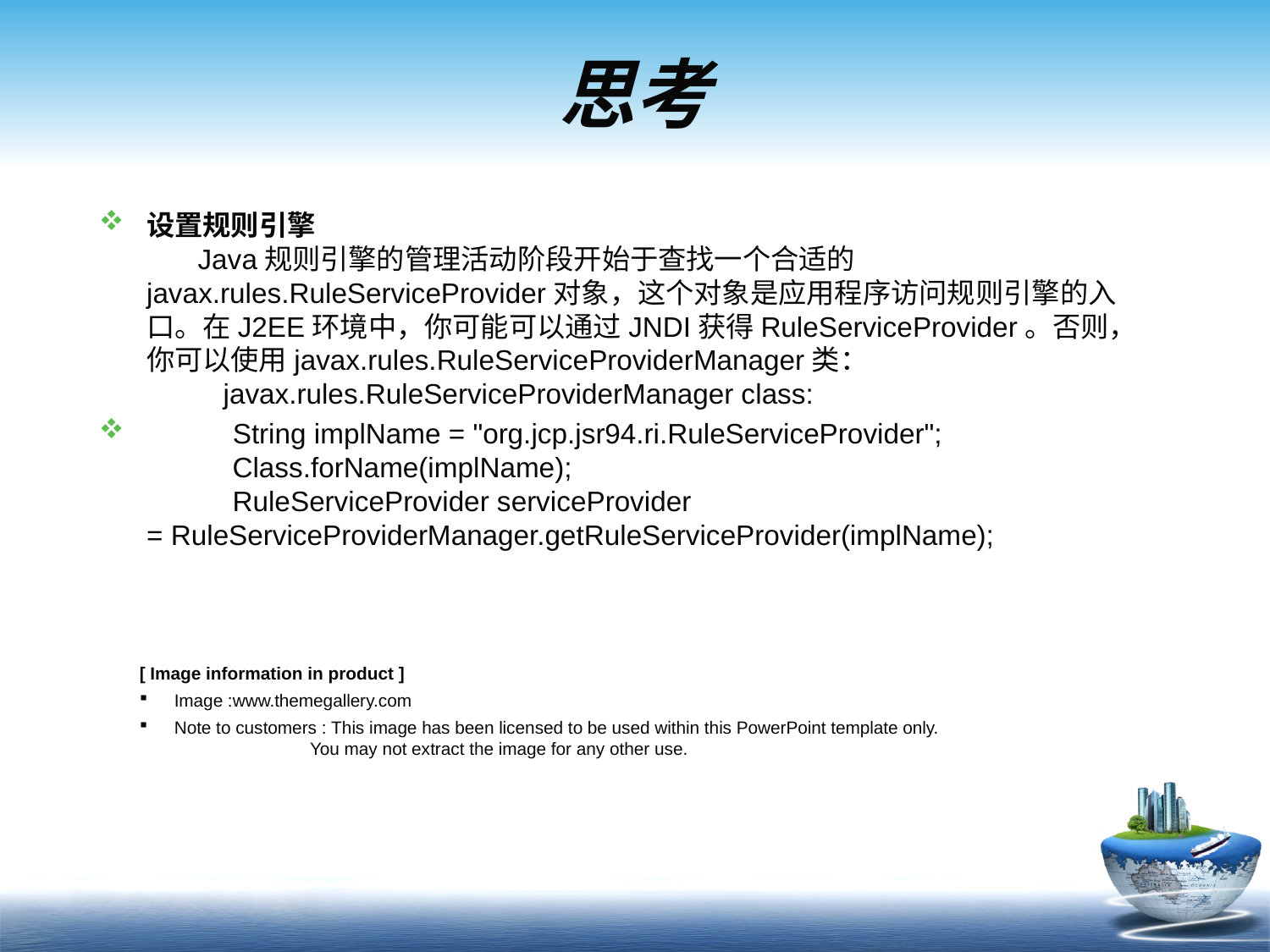

# 思考
设置规则引擎
       Java规则引擎的管理活动阶段开始于查找一个合适的javax.rules.RuleServiceProvider对象，这个对象是应用程序访问规则引擎的入口。在J2EE环境中，你可能可以通过JNDI获得RuleServiceProvider。否则，你可以使用javax.rules.RuleServiceProviderManager类：
           javax.rules.RuleServiceProviderManager class:
           String implName = "org.jcp.jsr94.ri.RuleServiceProvider";
           Class.forName(implName);
           RuleServiceProvider serviceProvider = RuleServiceProviderManager.getRuleServiceProvider(implName);

[ Image information in product ]
 Image :www.themegallery.com
 Note to customers : This image has been licensed to be used within this PowerPoint template only.
                                   You may not extract the image for any other use.